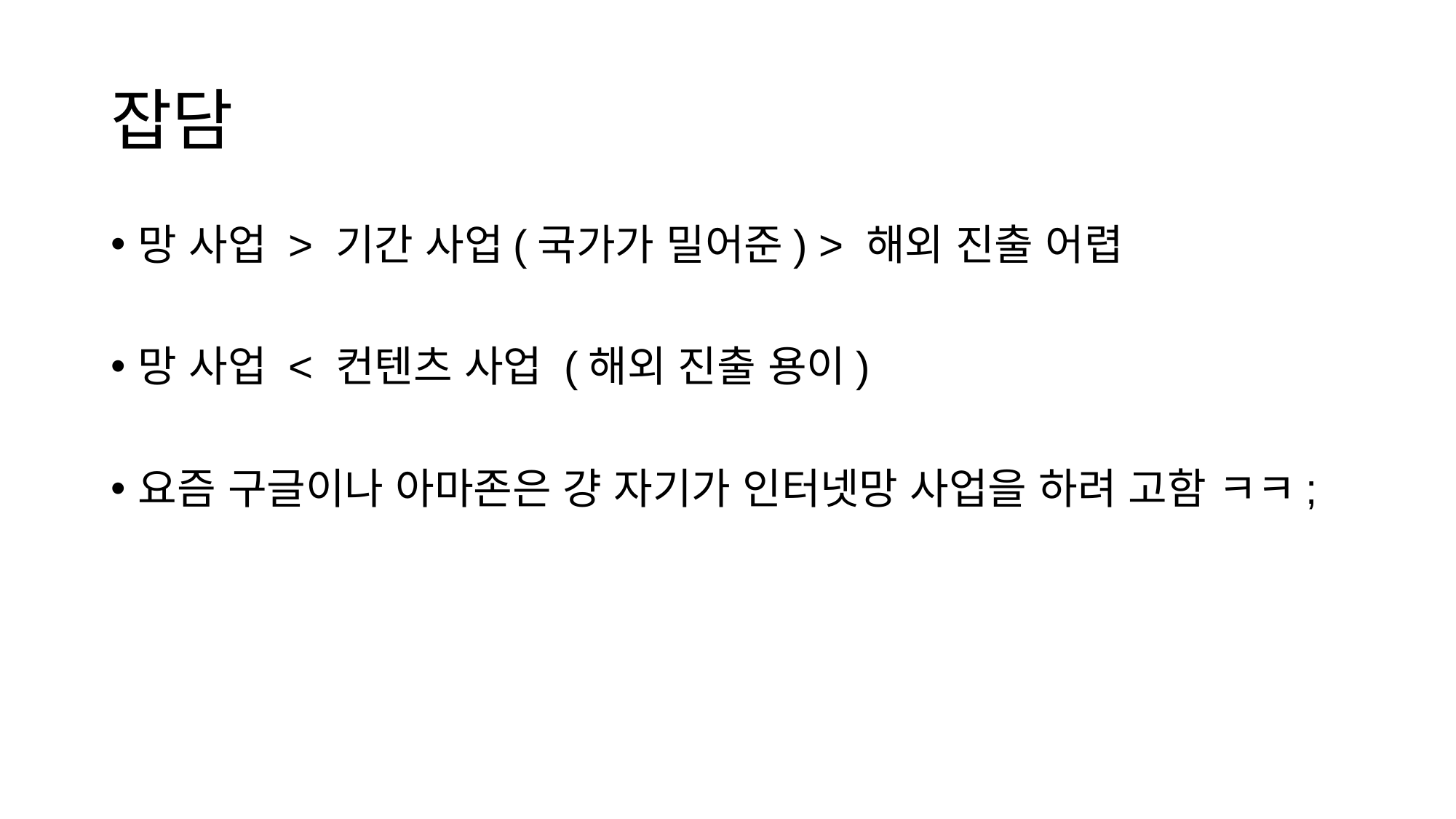

# 잡담
망 사업 > 기간 사업(국가가 밀어준) > 해외 진출 어렵

망 사업 < 컨텐츠 사업 (해외 진출 용이)

요즘 구글이나 아마존은 걍 자기가 인터넷망 사업을 하려 고함 ㅋㅋ;